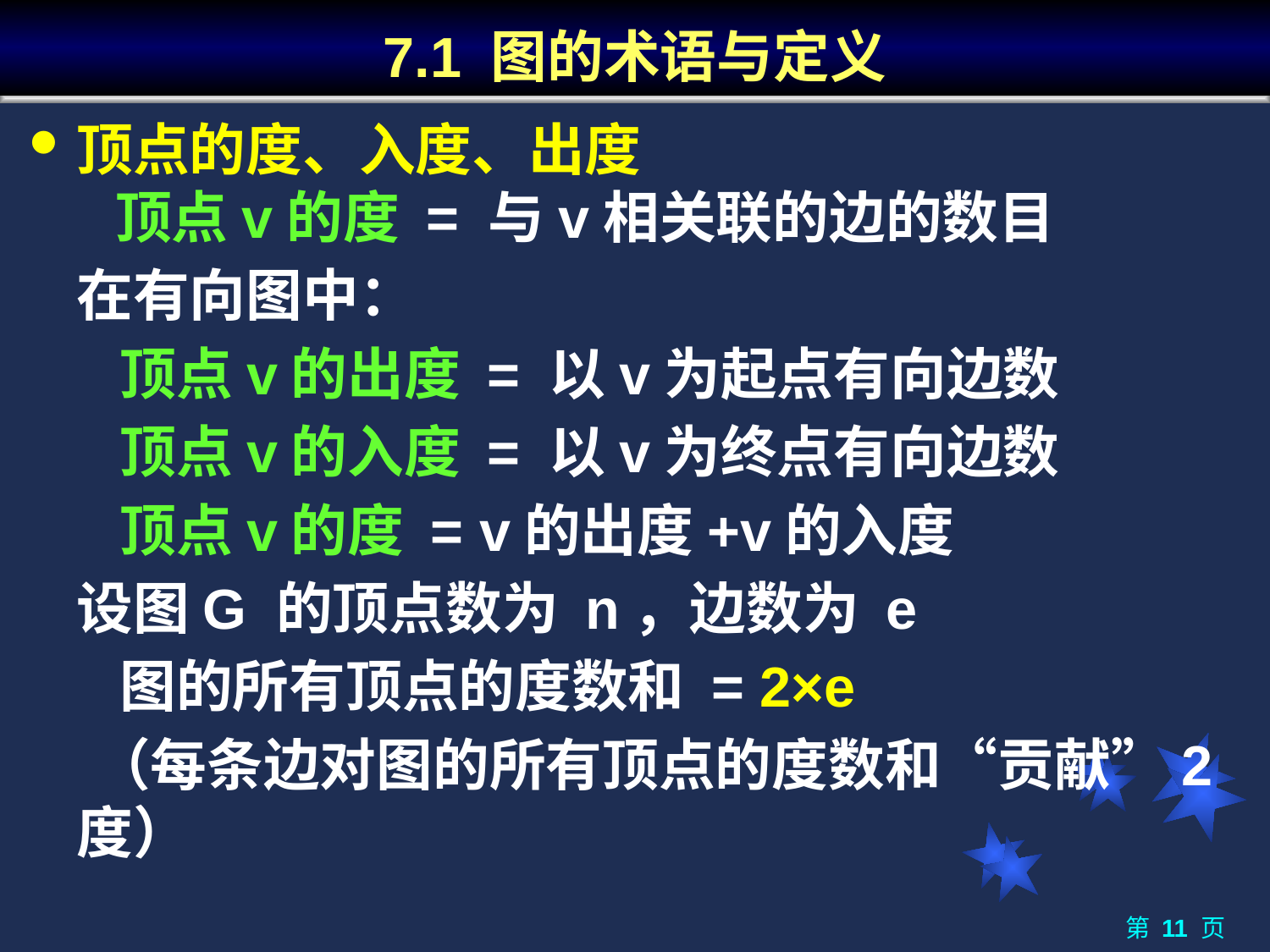

# 7.1 图的术语与定义
顶点的度、入度、出度
   顶点v的度 = 与v相关联的边的数目
  	在有向图中：
      顶点v的出度 = 以v为起点有向边数
      顶点v的入度 = 以v为终点有向边数
      顶点v的度 = v的出度+v的入度
 	设图G 的顶点数为 n，边数为 e
      图的所有顶点的度数和 = 2×e
    （每条边对图的所有顶点的度数和“贡献”2度）
第 11 页